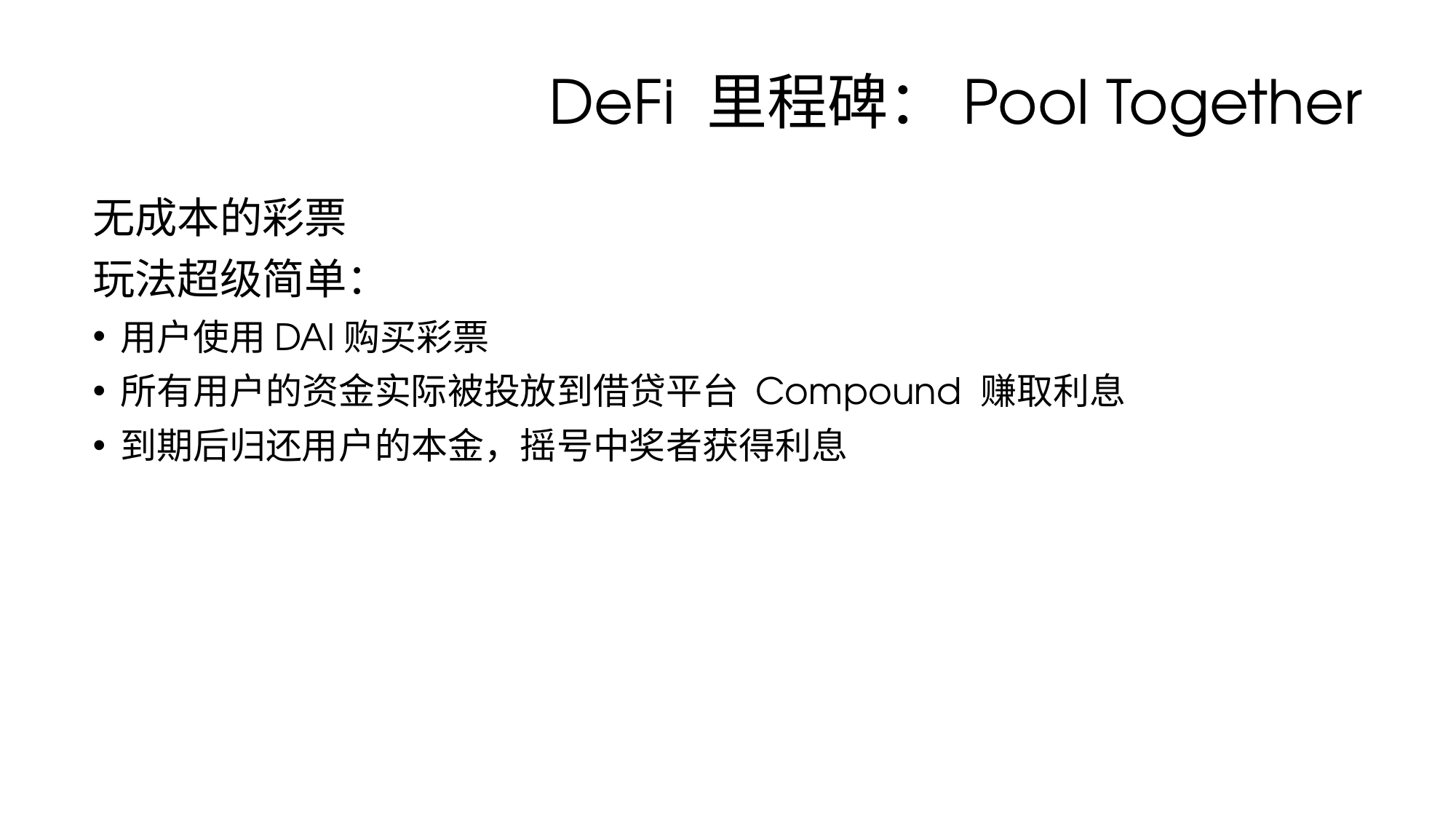

# DeFi 里程碑：Pool Together
无成本的彩票
玩法超级简单：
用户使用DAI购买彩票
所有用户的资金实际被投放到借贷平台 Compound 赚取利息
到期后归还用户的本金，摇号中奖者获得利息